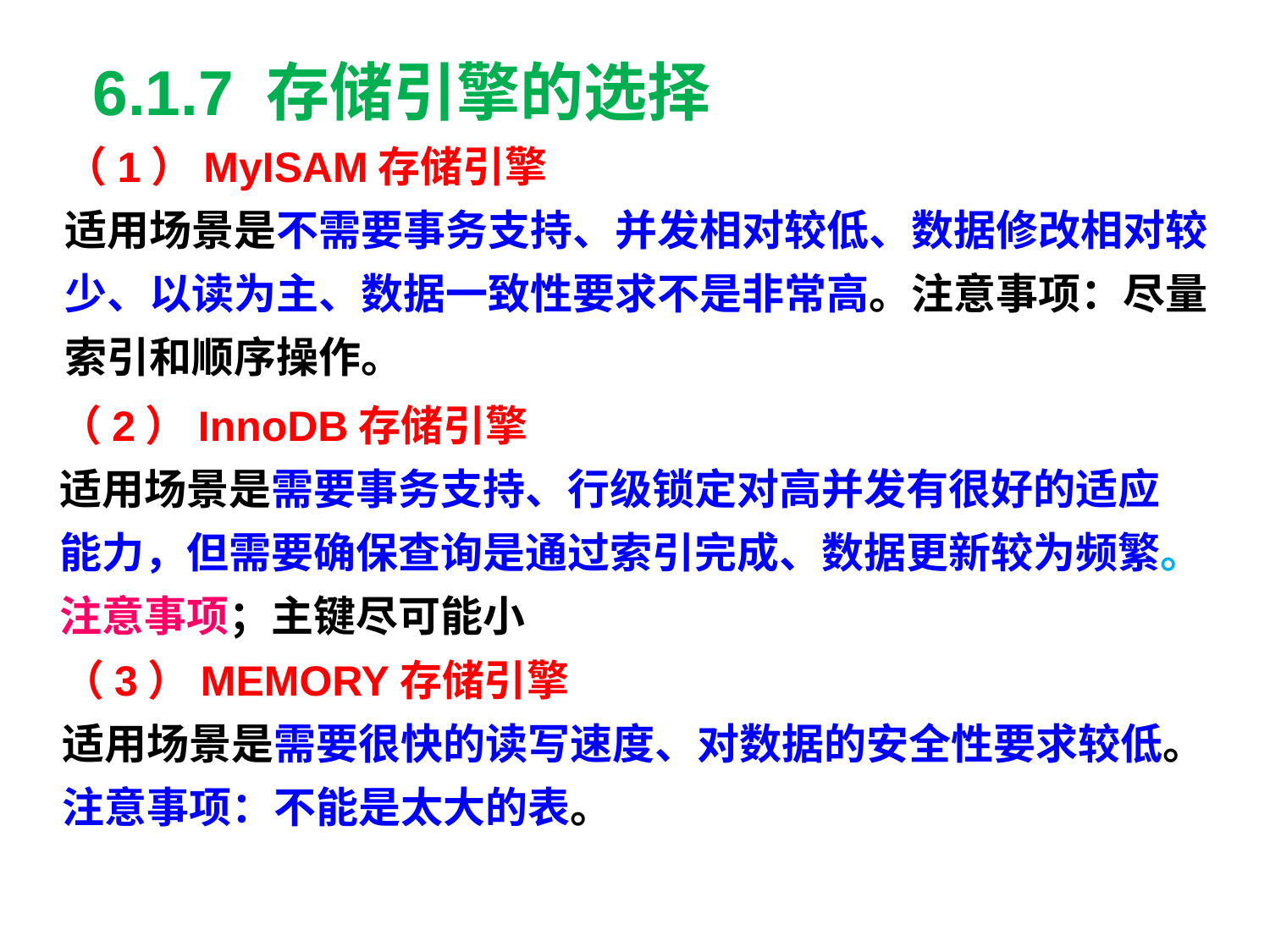

6.1.7 存储引擎的选择
（1）MyISAM存储引擎
适用场景是不需要事务支持、并发相对较低、数据修改相对较少、以读为主、数据一致性要求不是非常高。注意事项：尽量索引和顺序操作。
（2）InnoDB存储引擎
适用场景是需要事务支持、行级锁定对高并发有很好的适应能力，但需要确保查询是通过索引完成、数据更新较为频繁。注意事项；主键尽可能小
（3）MEMORY存储引擎
适用场景是需要很快的读写速度、对数据的安全性要求较低。
注意事项：不能是太大的表。